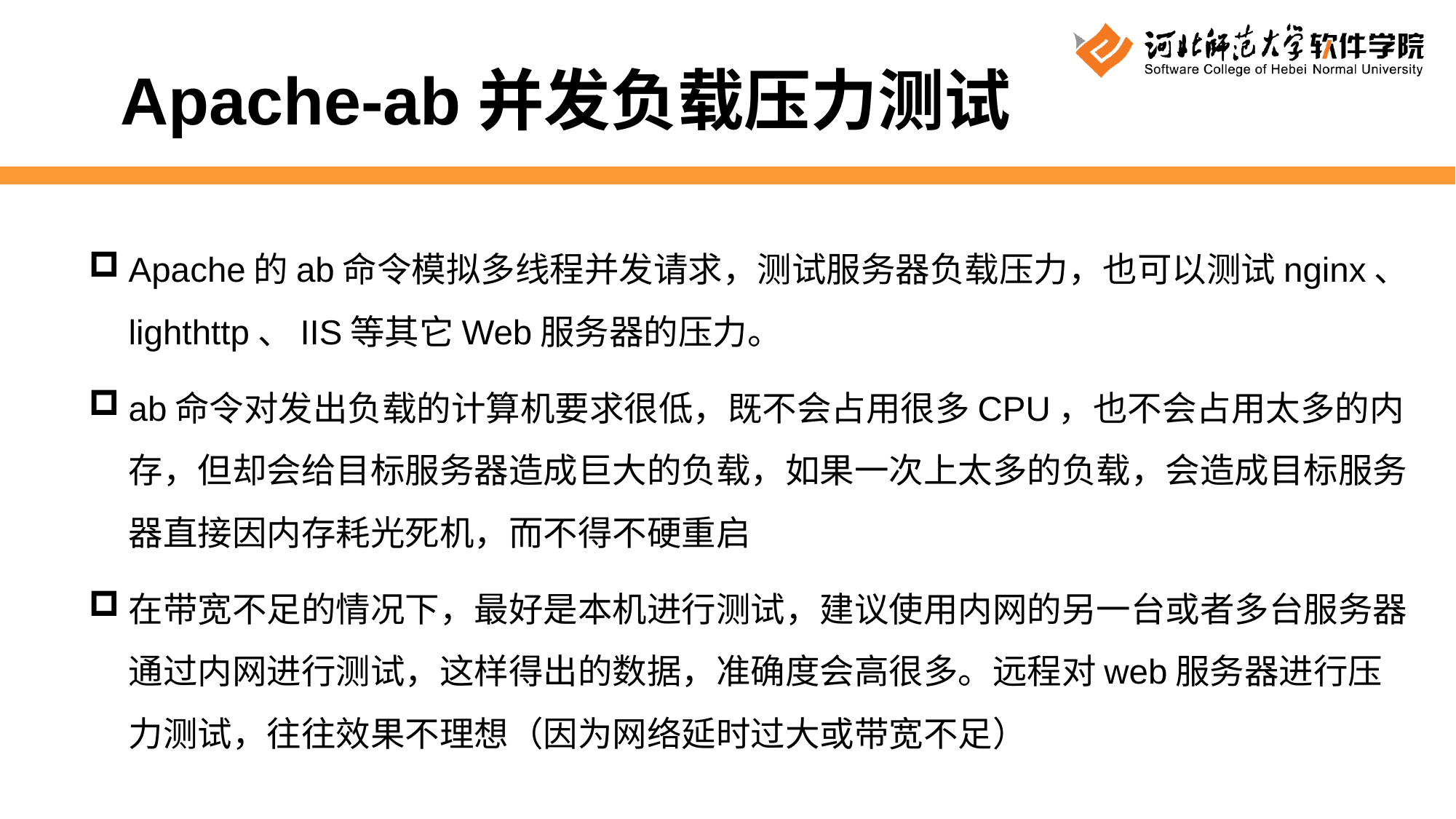

Apache-ab并发负载压力测试
Apache的ab命令模拟多线程并发请求，测试服务器负载压力，也可以测试nginx、lighthttp、IIS等其它Web服务器的压力。
ab命令对发出负载的计算机要求很低，既不会占用很多CPU，也不会占用太多的内存，但却会给目标服务器造成巨大的负载，如果一次上太多的负载，会造成目标服务器直接因内存耗光死机，而不得不硬重启
在带宽不足的情况下，最好是本机进行测试，建议使用内网的另一台或者多台服务器通过内网进行测试，这样得出的数据，准确度会高很多。远程对web服务器进行压力测试，往往效果不理想（因为网络延时过大或带宽不足）